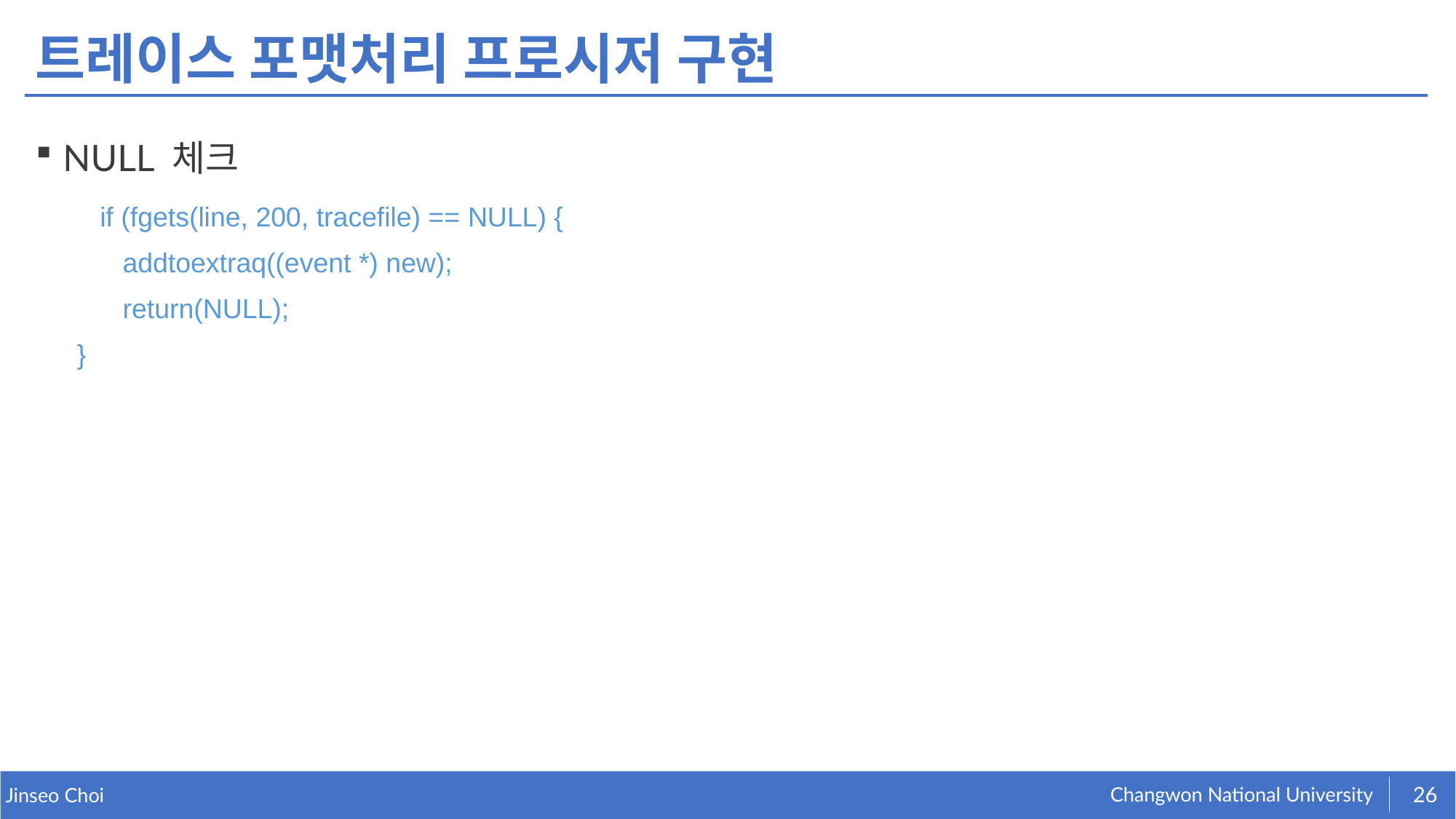

# 트레이스 포맷처리 프로시저 구현
NULL 체크
   if (fgets(line, 200, tracefile) == NULL) {
      addtoextraq((event *) new);
      return(NULL);
}

26